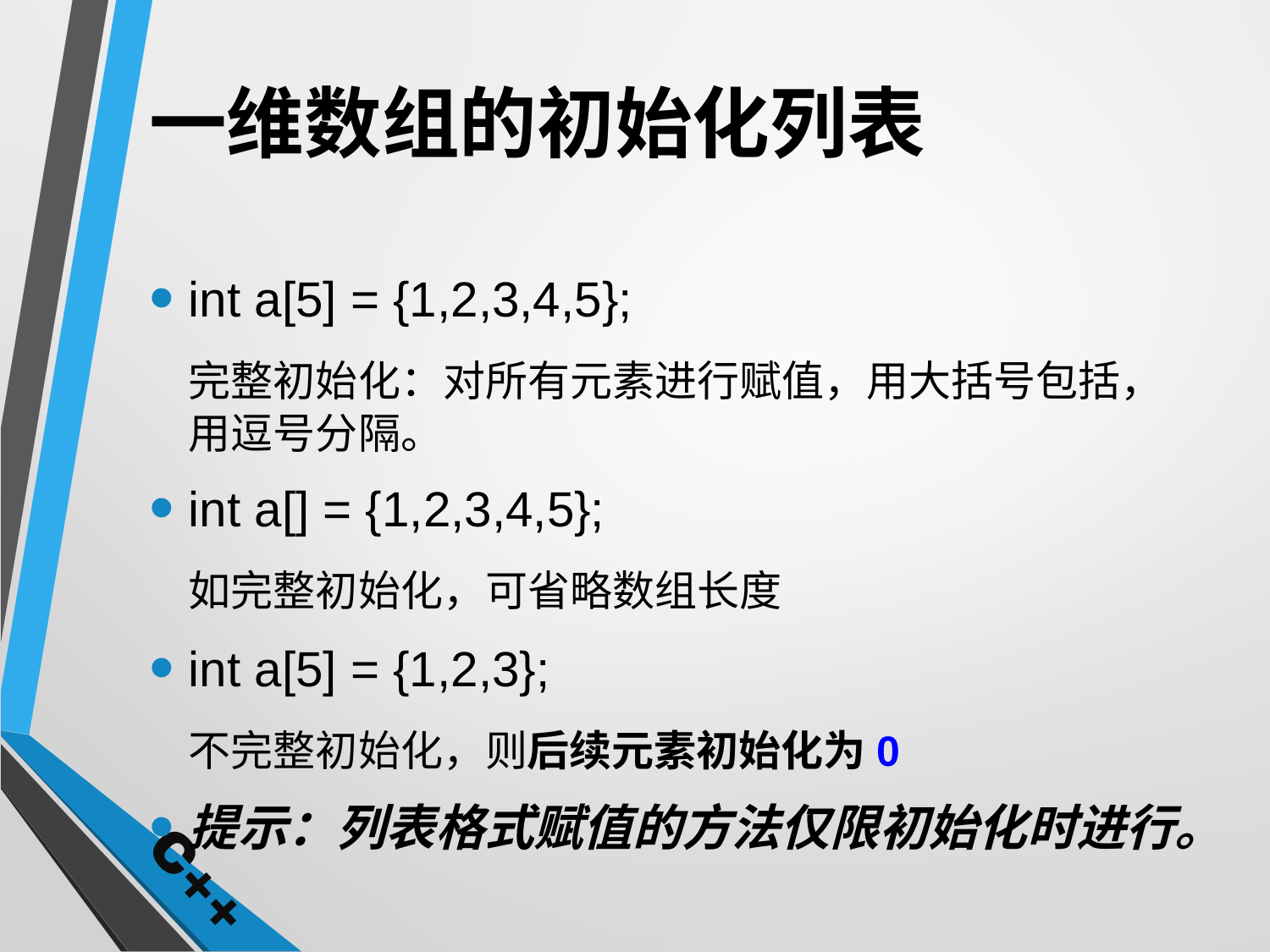

# 一维数组的初始化列表
int a[5] = {1,2,3,4,5};
	完整初始化：对所有元素进行赋值，用大括号包括，用逗号分隔。
int a[] = {1,2,3,4,5};
	如完整初始化，可省略数组长度
int a[5] = {1,2,3};
	不完整初始化，则后续元素初始化为0
提示：列表格式赋值的方法仅限初始化时进行。